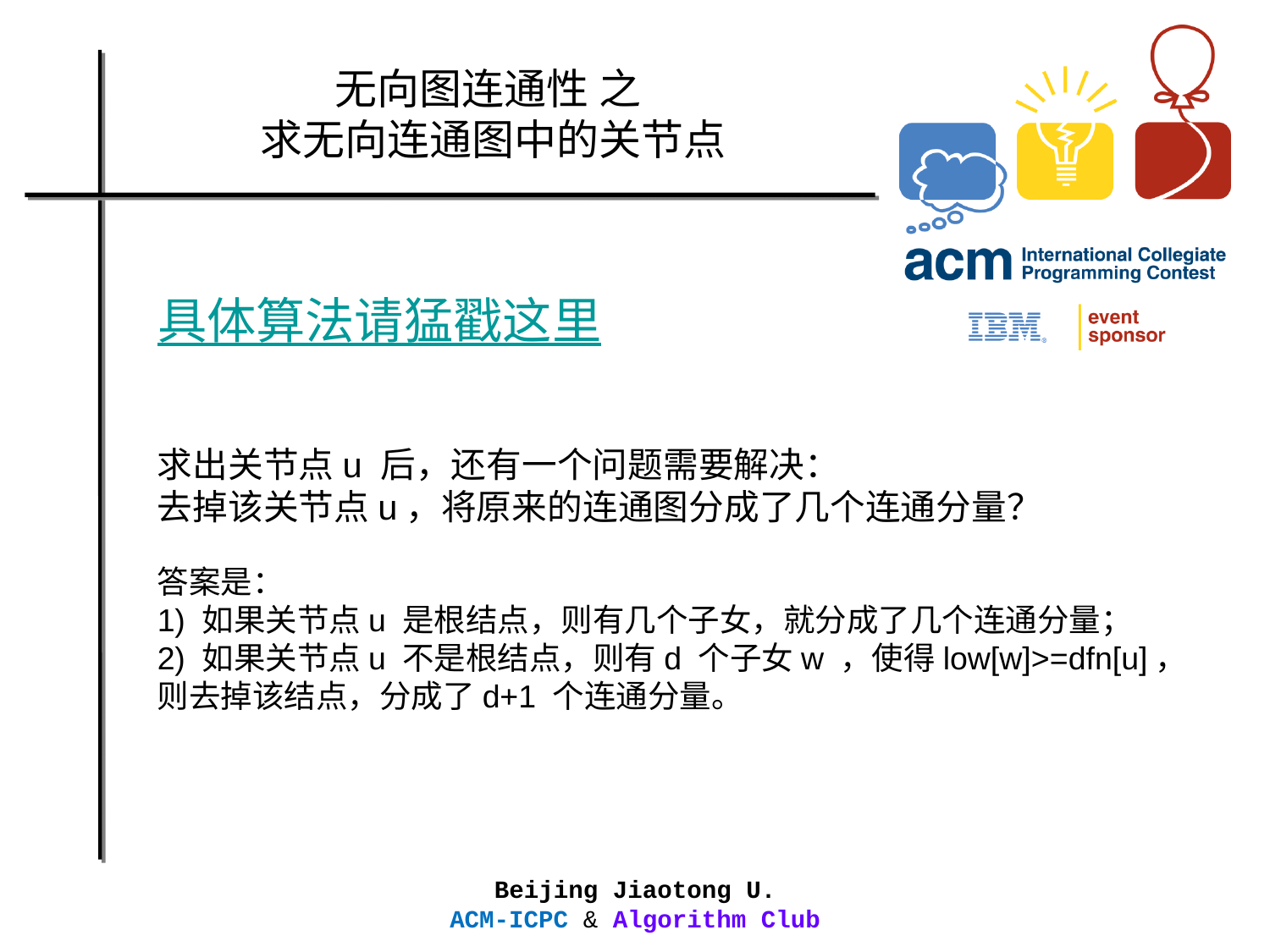

无向图连通性 之
求无向连通图中的关节点
具体算法请猛戳这里
求出关节点u 后，还有一个问题需要解决：
去掉该关节点u，将原来的连通图分成了几个连通分量？
答案是：
1) 如果关节点u 是根结点，则有几个子女，就分成了几个连通分量；
2) 如果关节点u 不是根结点，则有d 个子女w ，使得low[w]>=dfn[u]，则去掉该结点，分成了d+1 个连通分量。